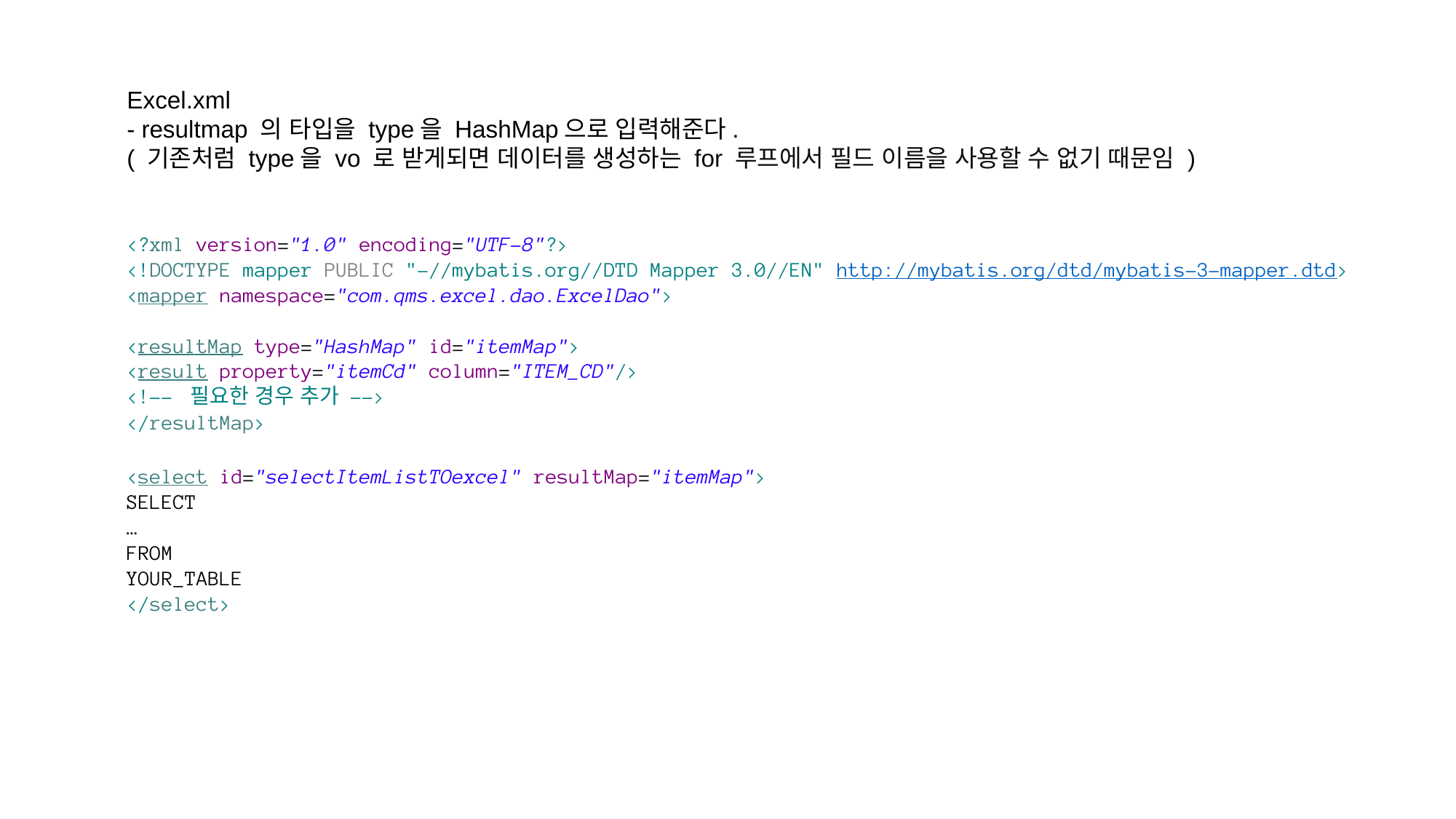

Excel.xml
- resultmap 의 타입을 type을 HashMap으로 입력해준다.
( 기존처럼 type을 vo 로 받게되면 데이터를 생성하는 for 루프에서 필드 이름을 사용할 수 없기 때문임 )

<?xml version="1.0" encoding="UTF-8"?>
<!DOCTYPE mapper PUBLIC "-//mybatis.org//DTD Mapper 3.0//EN" http://mybatis.org/dtd/mybatis-3-mapper.dtd>
<mapper namespace="com.qms.excel.dao.ExcelDao">

<resultMap type="HashMap" id="itemMap">
<result property="itemCd" column="ITEM_CD"/>
<!-- 필요한 경우 추가 -->
</resultMap>

<select id="selectItemListTOexcel" resultMap="itemMap">
SELECT
…
FROM
YOUR_TABLE
</select>